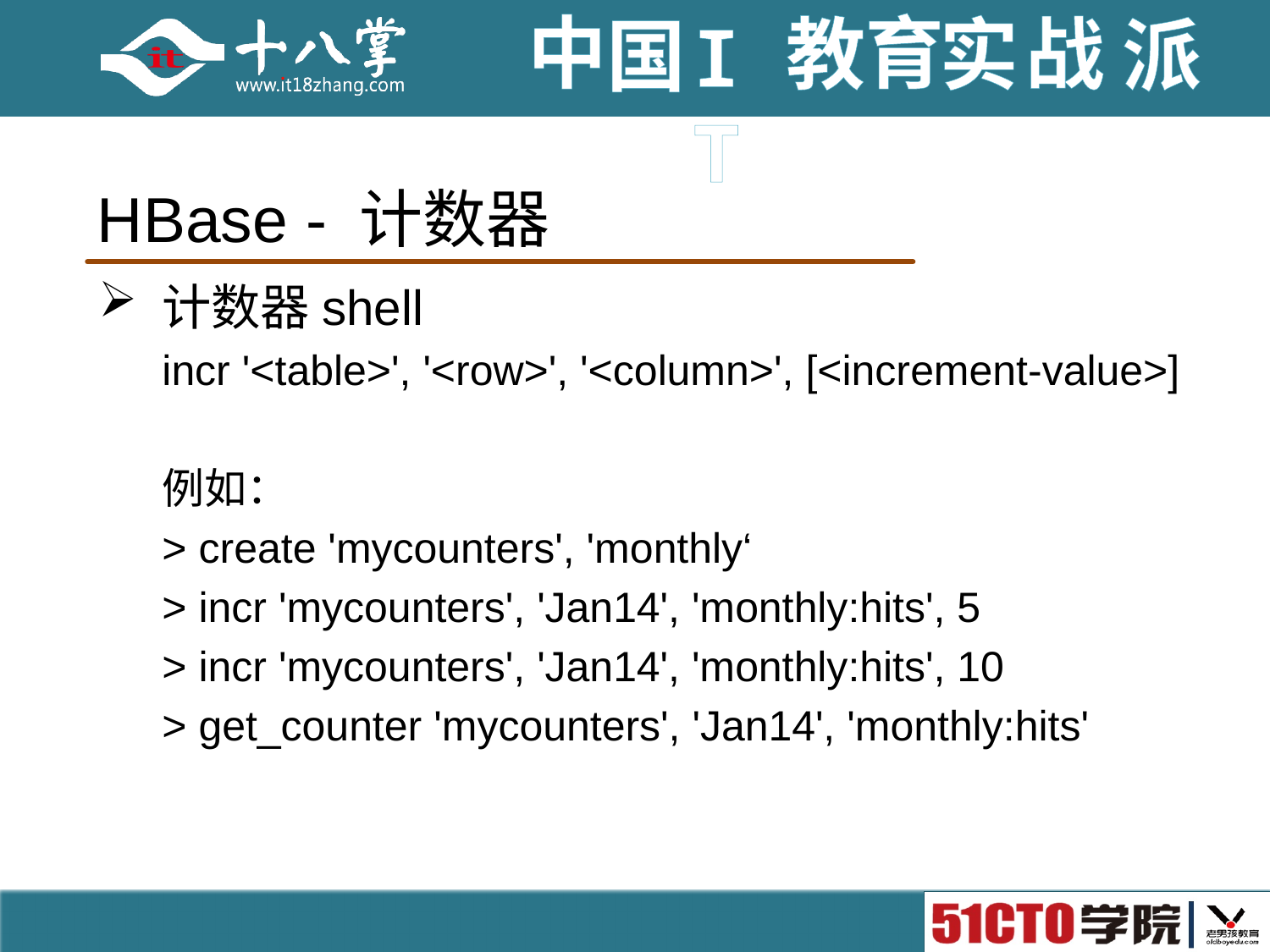

# HBase - 计数器
计数器shell
incr '<table>', '<row>', '<column>', [<increment-value>]

例如：
> create 'mycounters', 'monthly‘
> incr 'mycounters', 'Jan14', 'monthly:hits', 5
> incr 'mycounters', 'Jan14', 'monthly:hits', 10
> get_counter 'mycounters', 'Jan14', 'monthly:hits'